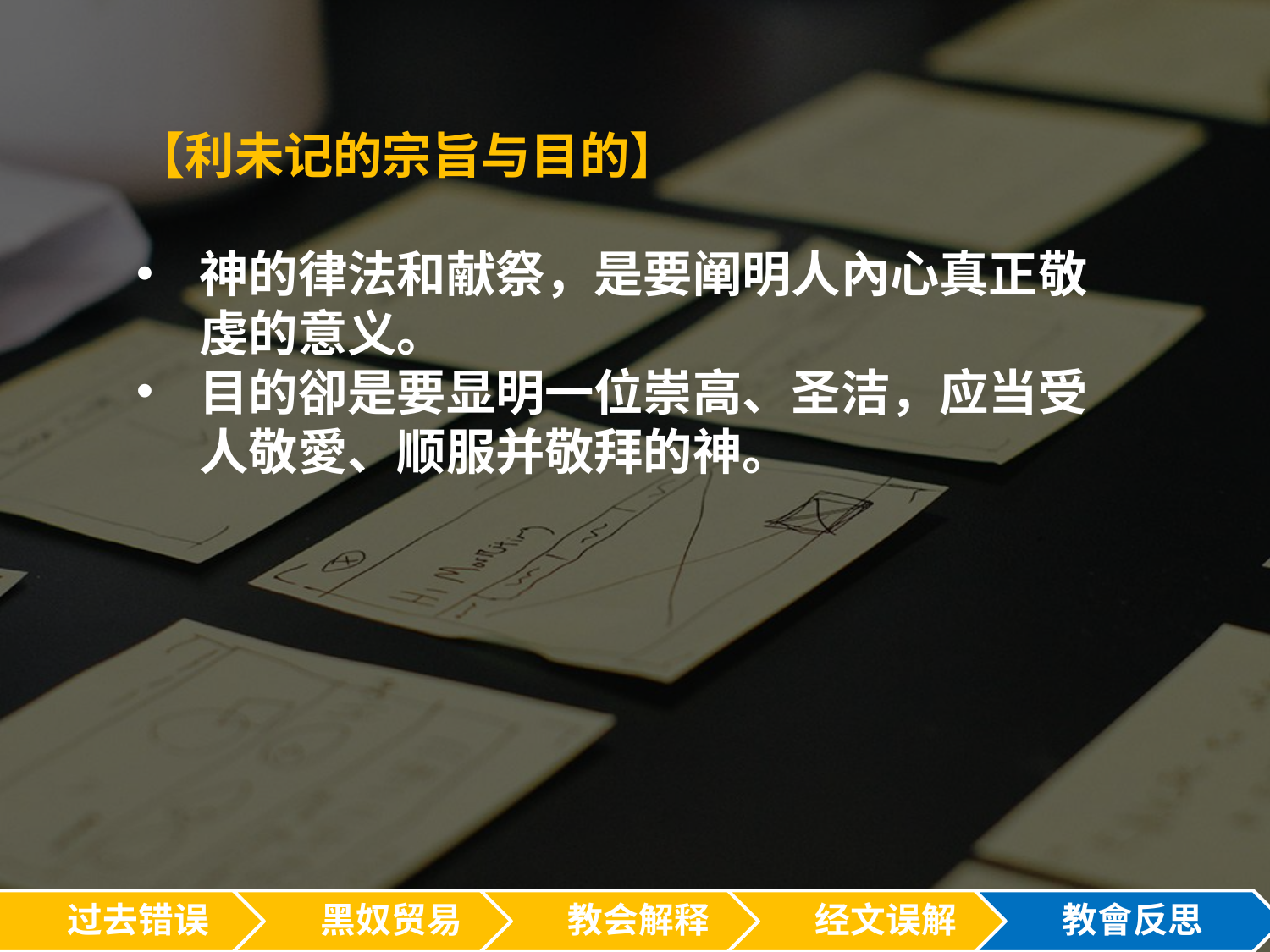

【利未记的宗旨与目的】

神的律法和献祭，是要阐明人內心真正敬虔的意义。
目的卻是要显明一位崇高、圣洁，应当受人敬愛、顺服并敬拜的神。

过去错误
黑奴贸易
教会解释
经文误解
教會反思